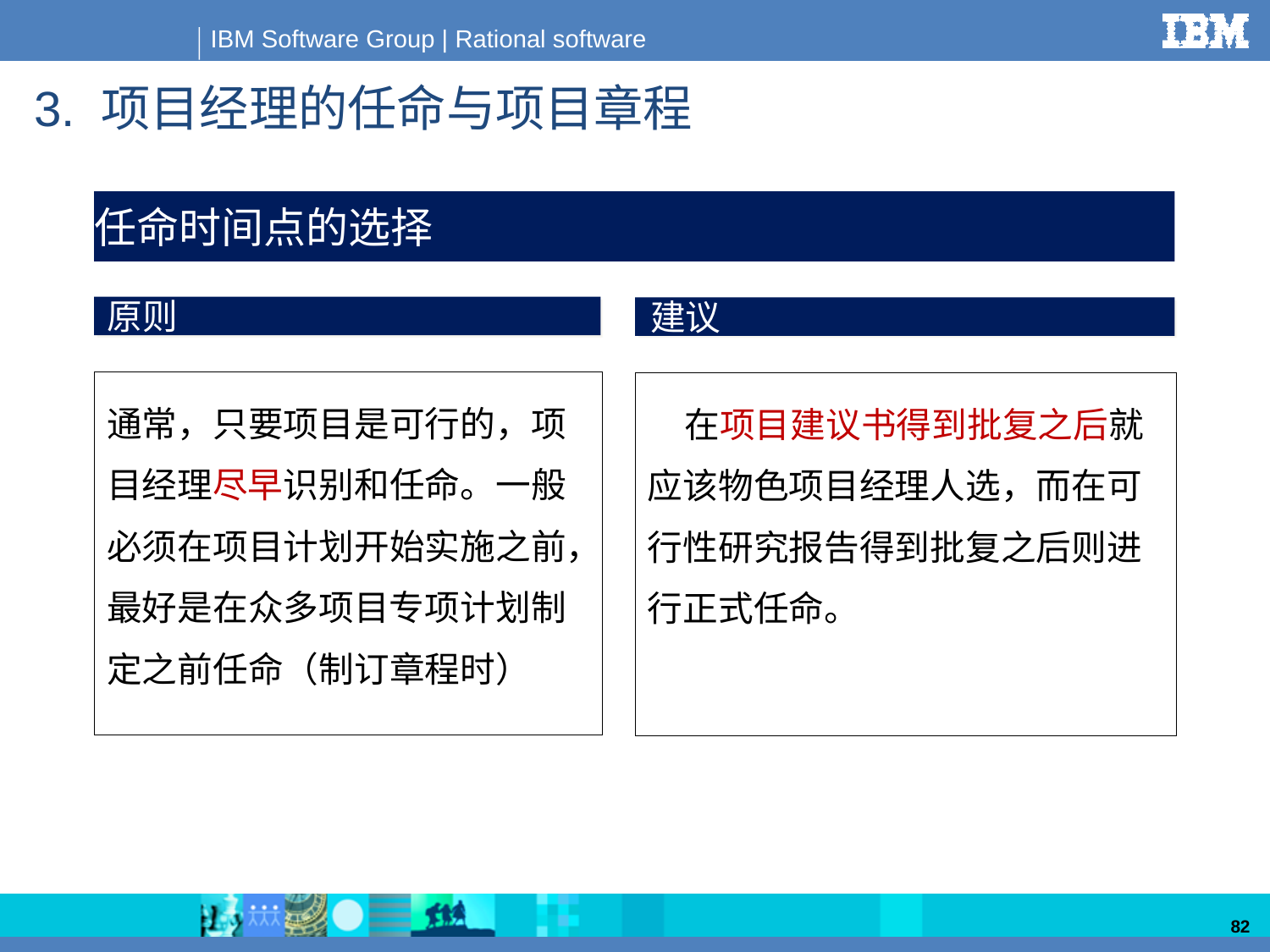

# 3. 项目经理的任命与项目章程
任命时间点的选择
原则
建议

通常，只要项目是可行的，项目经理尽早识别和任命。一般必须在项目计划开始实施之前，最好是在众多项目专项计划制定之前任命（制订章程时）
在项目建议书得到批复之后就应该物色项目经理人选，而在可行性研究报告得到批复之后则进行正式任命。
82